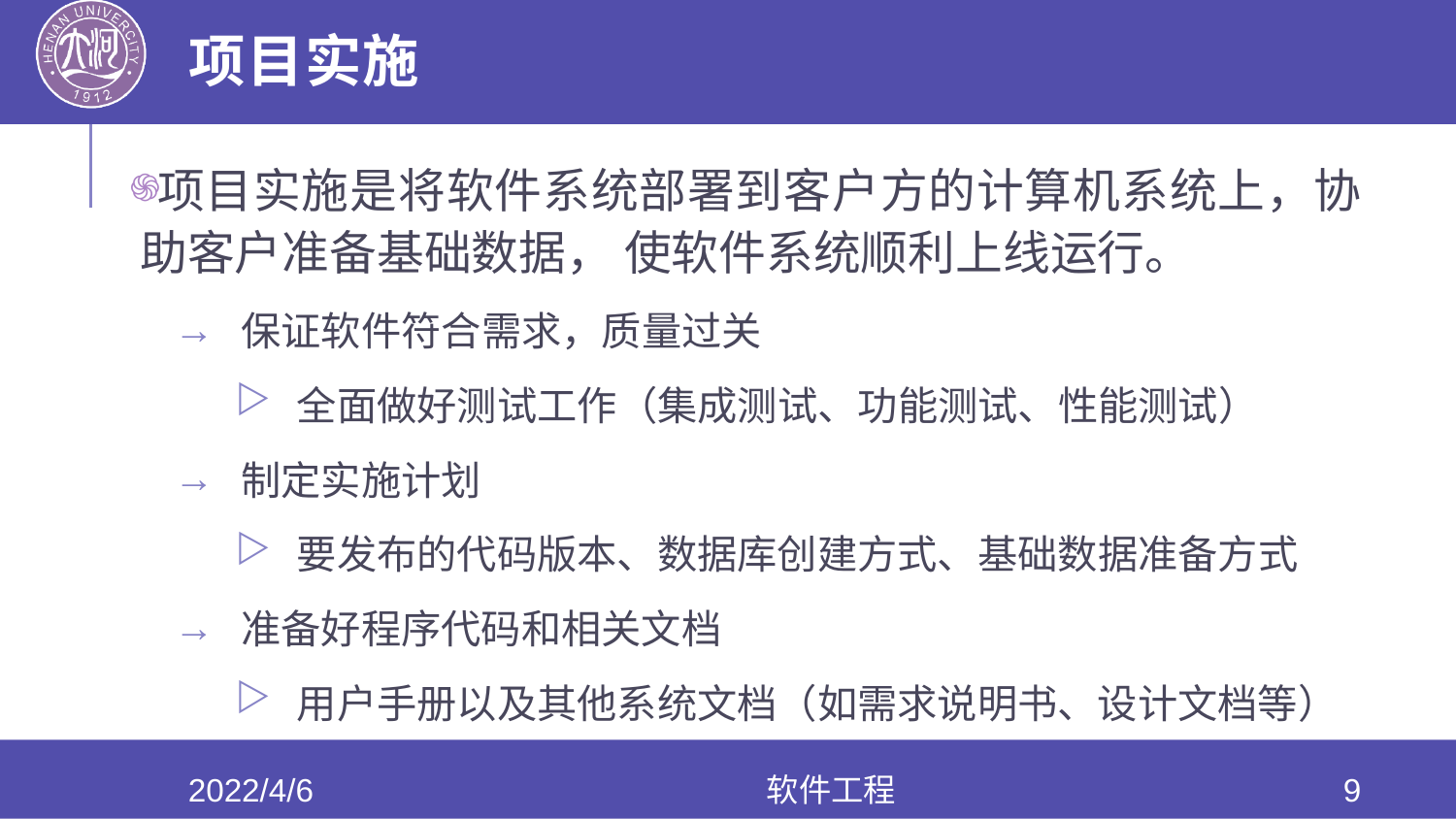

# 项目实施
项目实施是将软件系统部署到客户方的计算机系统上，协助客户准备基础数据， 使软件系统顺利上线运行。
保证软件符合需求，质量过关
全面做好测试工作（集成测试、功能测试、性能测试）
制定实施计划
要发布的代码版本、数据库创建方式、基础数据准备方式
准备好程序代码和相关文档
用户手册以及其他系统文档（如需求说明书、设计文档等）
2022/4/6
软件工程
9